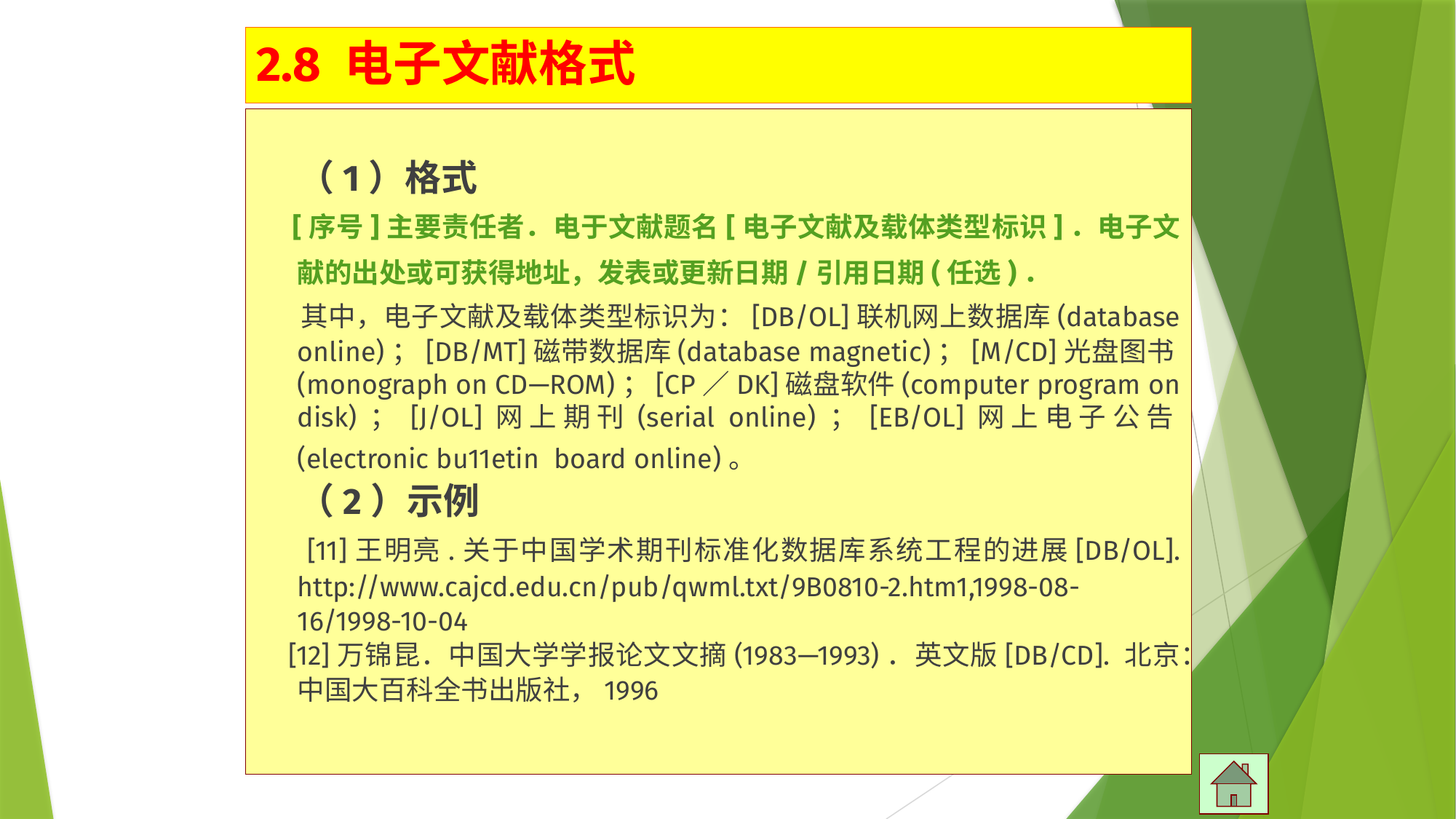

# 2.8 电子文献格式

    （1）格式
    [序号]主要责任者．电于文献题名[电子文献及载体类型标识]．电子文献的出处或可获得地址，发表或更新日期/引用日期(任选)．
    其中，电子文献及载体类型标识为：[DB/OL]联机网上数据库(database online)；[DB/MT]磁带数据库(database magnetic)；[M/CD]光盘图书(monograph on CD—ROM)；[CP／DK]磁盘软件(computer program on disk)；[J/OL]网上期刊(serial online)；[EB/OL]网上电子公告(electronic bu11etin  board online)。
    （2）示例
     [11]王明亮.关于中国学术期刊标准化数据库系统工程的进展[DB/OL]. http://www.cajcd.edu.cn/pub/qwml.txt/9B0810-2.htm1,1998-08-16/1998-10-04
    [12]万锦昆．中国大学学报论文文摘(1983—1993)．英文版[DB/CD]. 北京：中国大百科全书出版社，1996